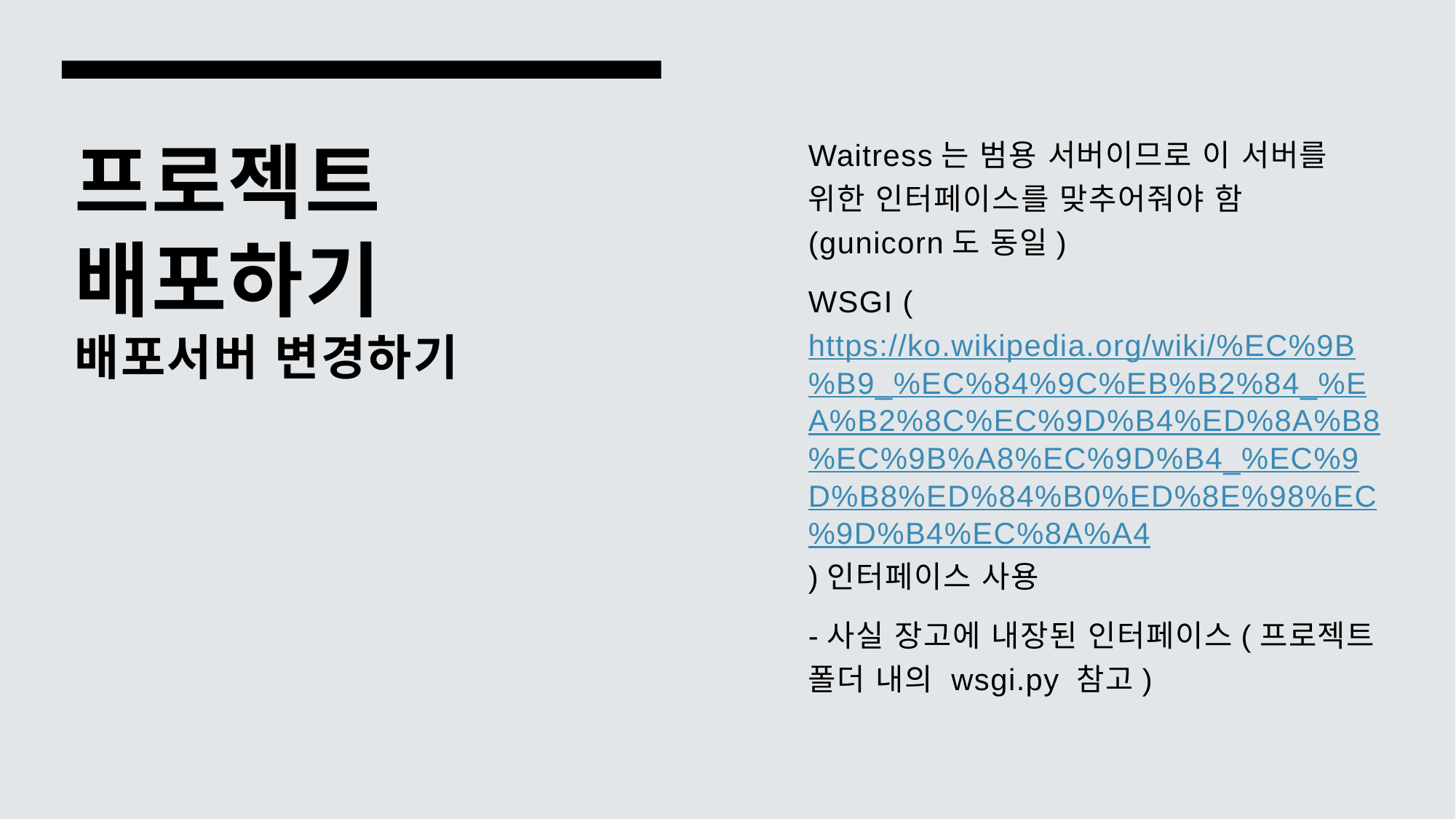

Waitress는 범용 서버이므로 이 서버를 위한 인터페이스를 맞추어줘야 함(gunicorn도 동일)
WSGI (https://ko.wikipedia.org/wiki/%EC%9B%B9_%EC%84%9C%EB%B2%84_%EA%B2%8C%EC%9D%B4%ED%8A%B8%EC%9B%A8%EC%9D%B4_%EC%9D%B8%ED%84%B0%ED%8E%98%EC%9D%B4%EC%8A%A4)인터페이스 사용
-사실 장고에 내장된 인터페이스(프로젝트 폴더 내의 wsgi.py 참고)

# 프로젝트 배포하기 배포서버 변경하기